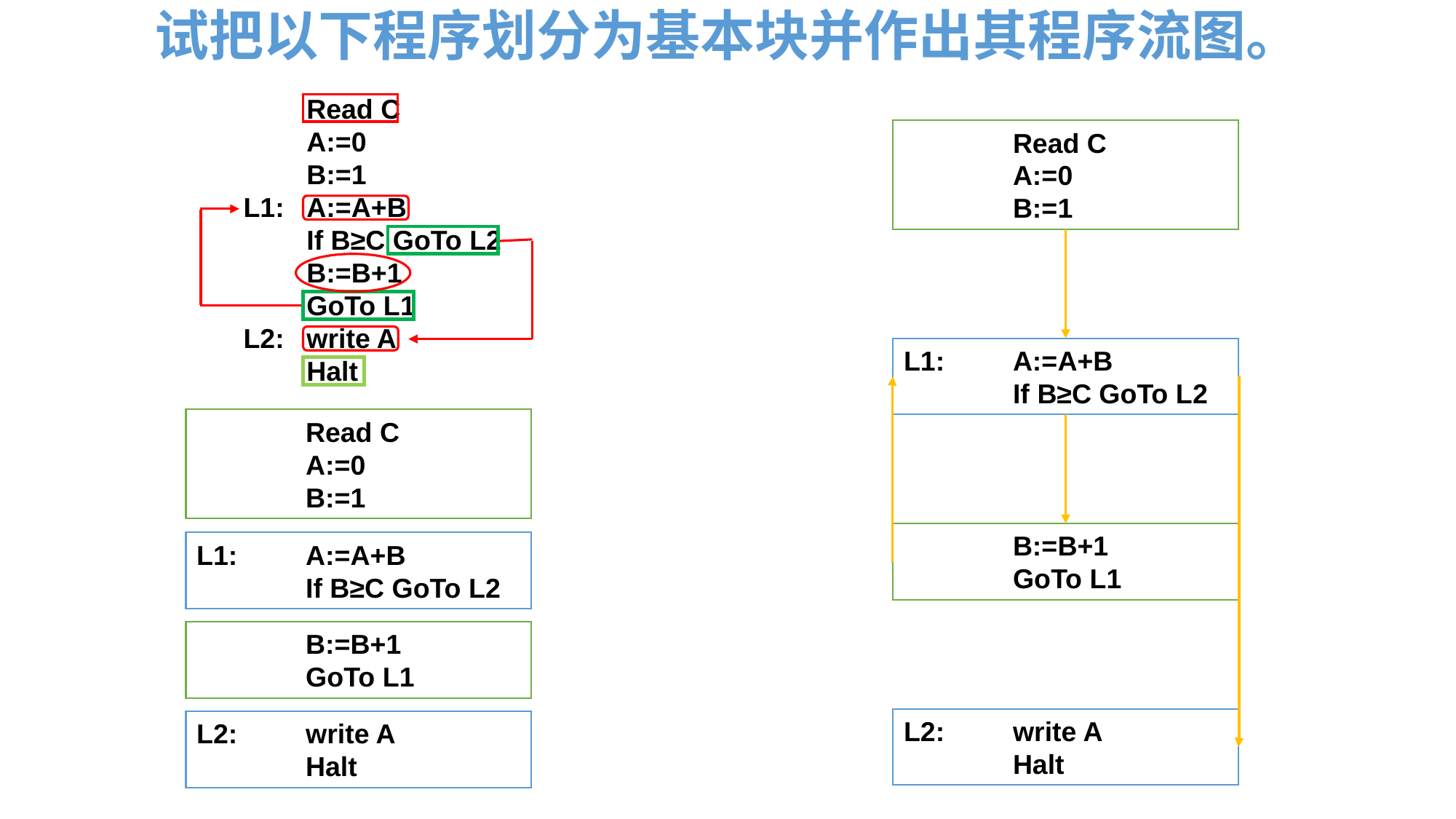

试把以下程序划分为基本块并作出其程序流图。
	Read C
	A:=0
	B:=1
      L1: 	A:=A+B
	If B≥C GoTo L2
	B:=B+1
	GoTo L1
      L2: 	write A
	Halt

	Read C
	A:=0
	B:=1
L1: 	A:=A+B
	If B≥C GoTo L2
	Read C
	A:=0
	B:=1
	B:=B+1
	GoTo L1
L1: 	A:=A+B
	If B≥C GoTo L2
	B:=B+1
	GoTo L1
L2: 	write A
	Halt
L2: 	write A
	Halt